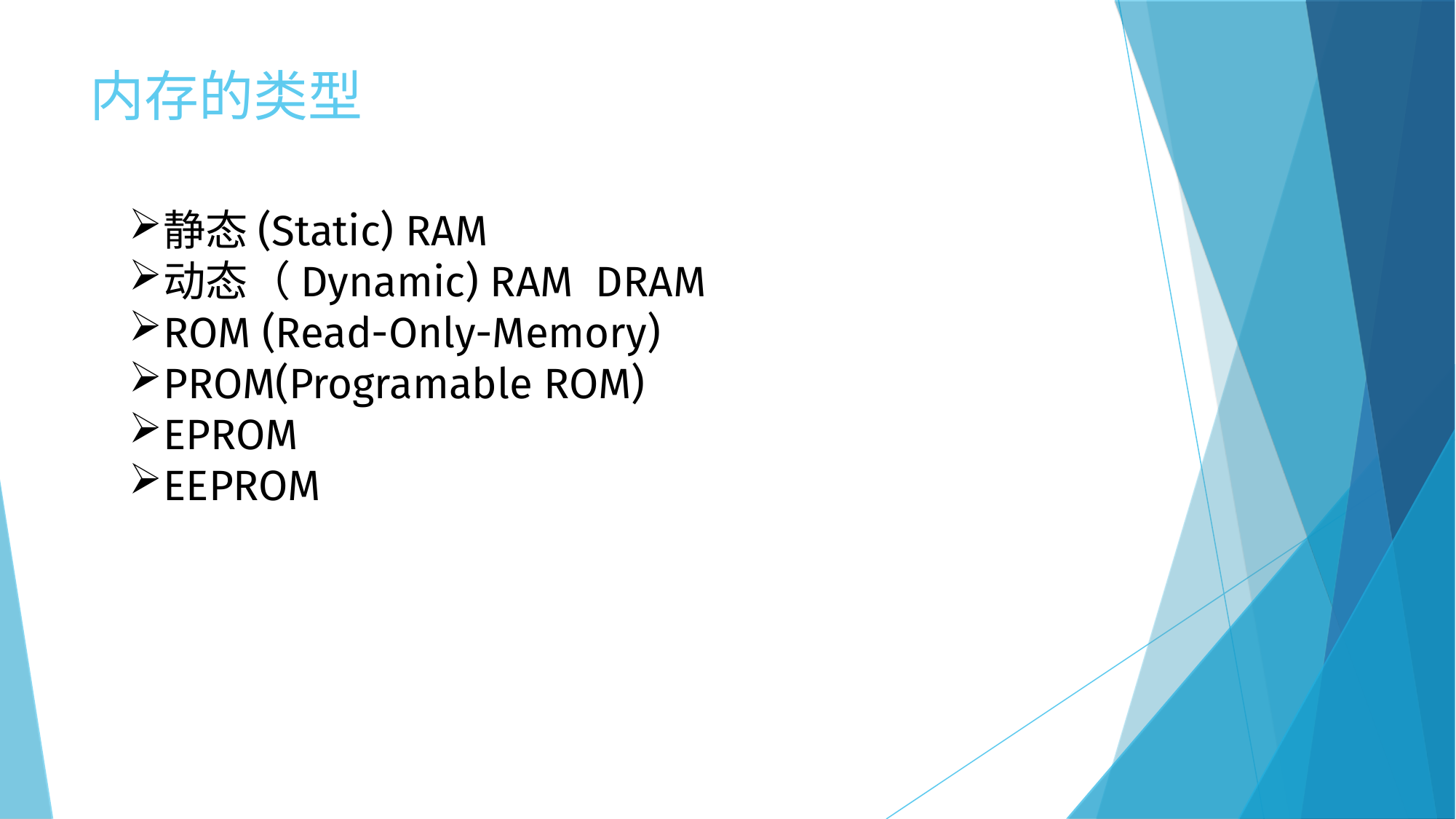

内存的类型
静态(Static) RAM
动态（Dynamic) RAM  DRAM
ROM (Read-Only-Memory)
PROM(Programable ROM)
EPROM
EEPROM